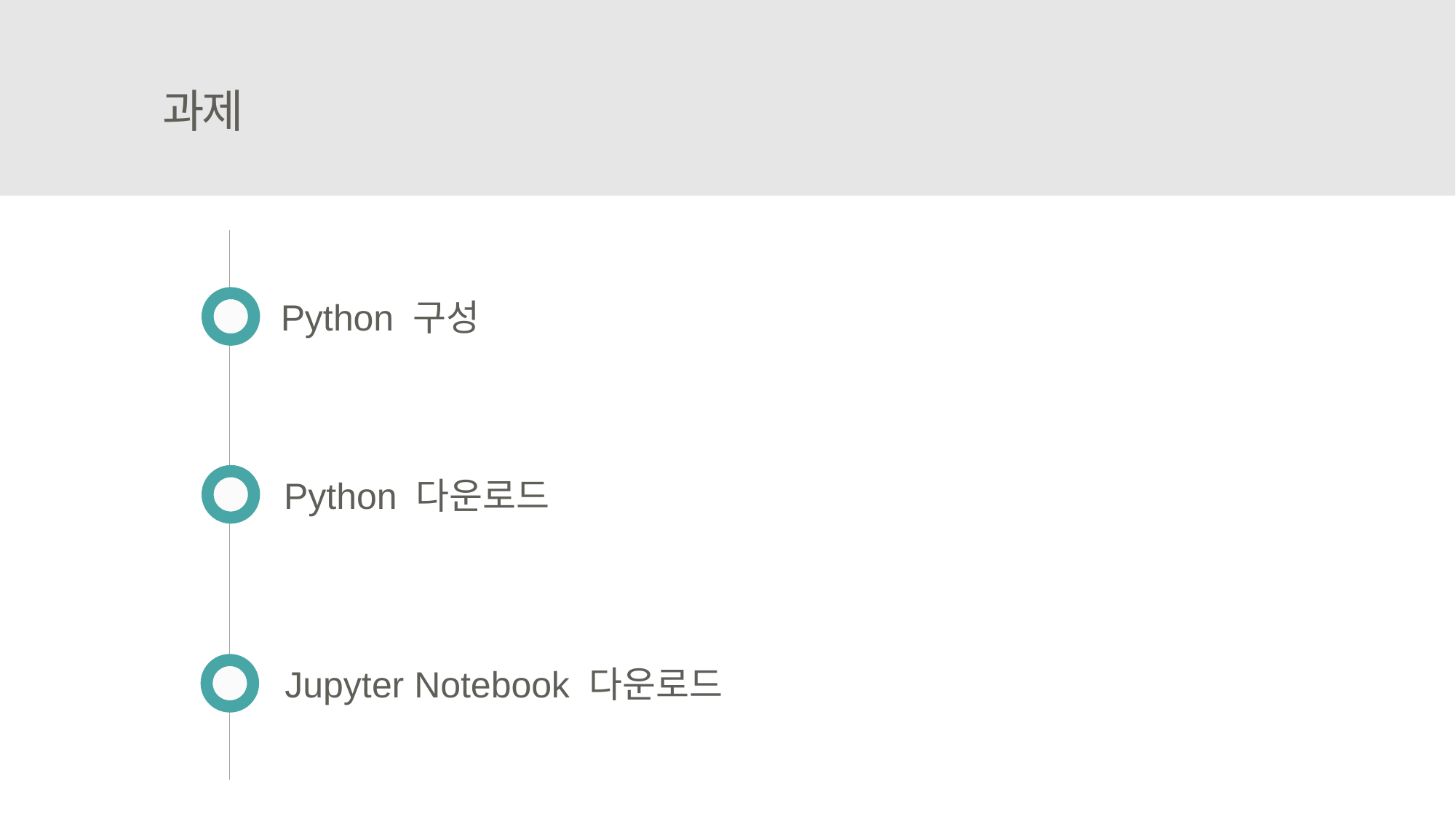

과제
Python 구성

Python 다운로드

Jupyter Notebook 다운로드